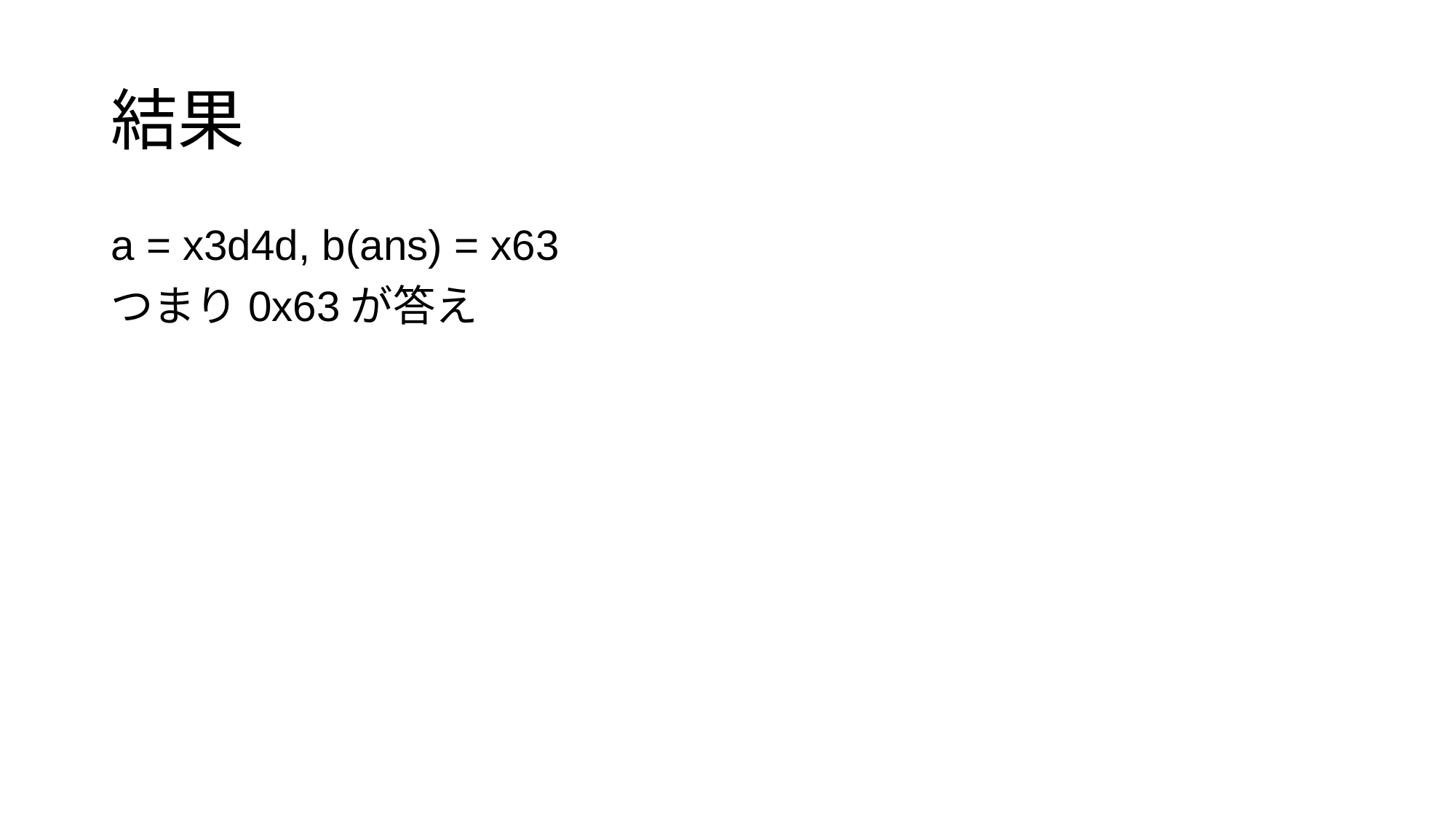

# 結果
a = x3d4d, b(ans) = x63
つまり0x63が答え